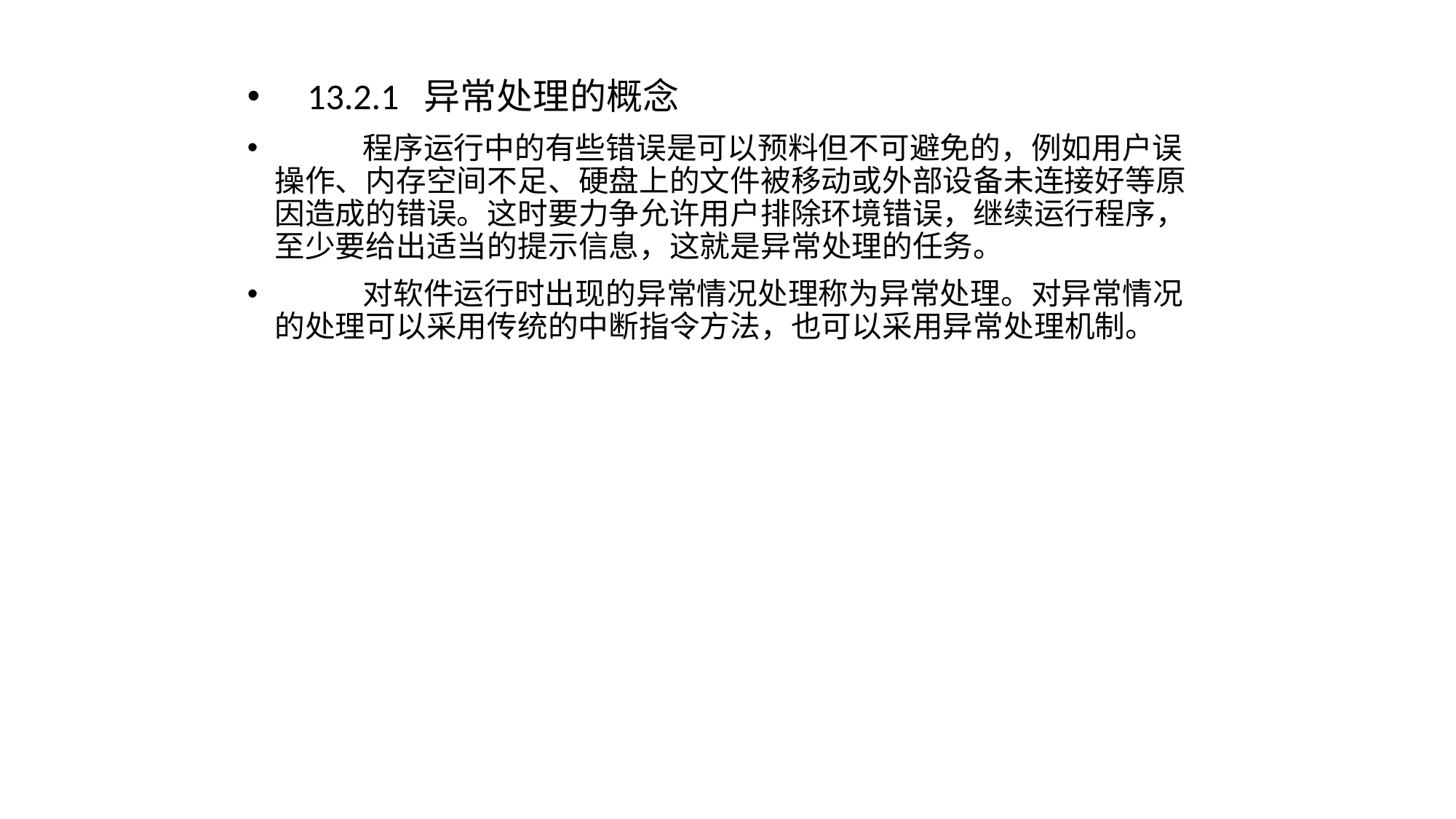

13.2.1  异常处理的概念
            程序运行中的有些错误是可以预料但不可避免的，例如用户误操作、内存空间不足、硬盘上的文件被移动或外部设备未连接好等原因造成的错误。这时要力争允许用户排除环境错误，继续运行程序，至少要给出适当的提示信息，这就是异常处理的任务。
            对软件运行时出现的异常情况处理称为异常处理。对异常情况的处理可以采用传统的中断指令方法，也可以采用异常处理机制。